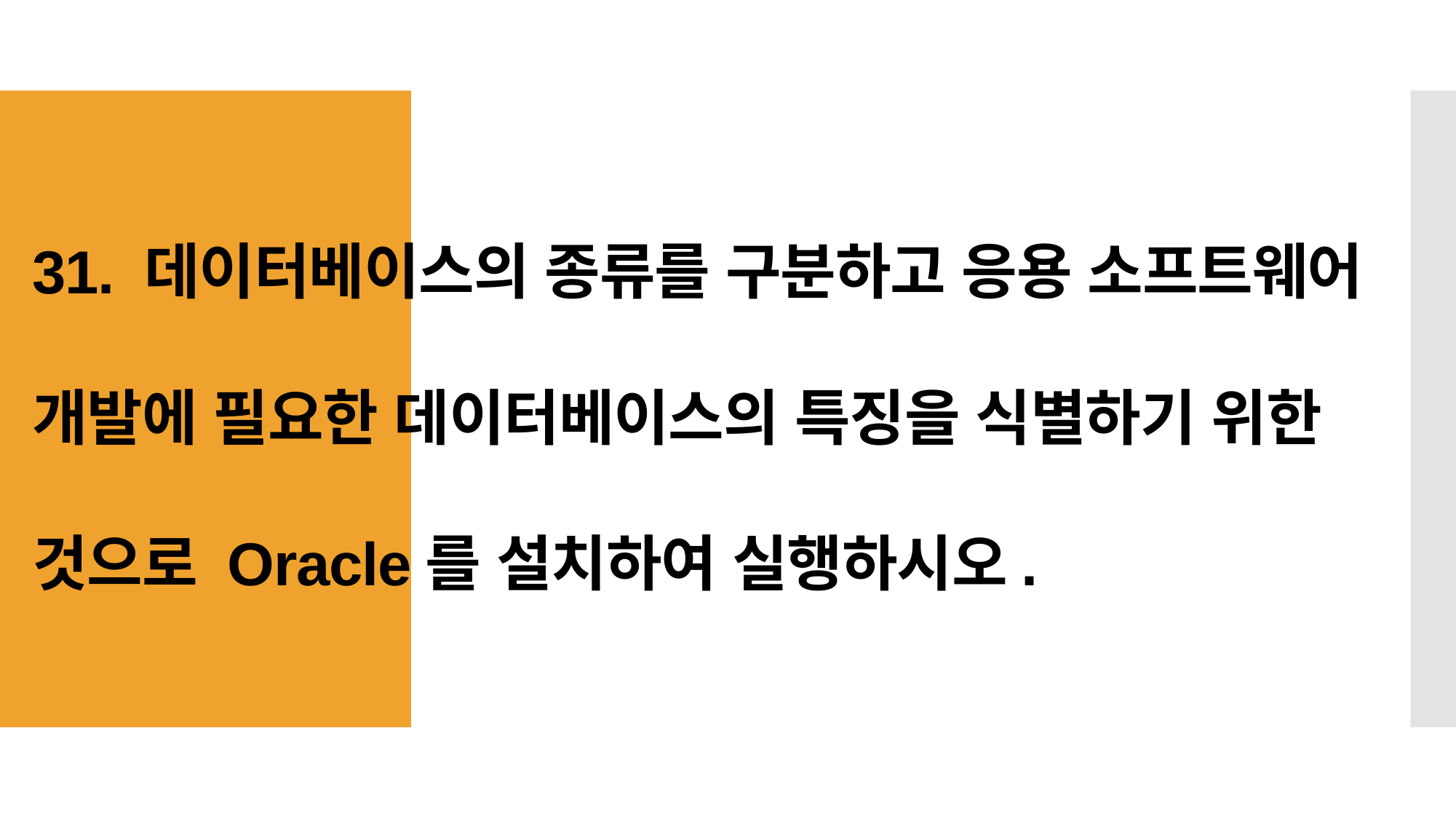

# 31. 데이터베이스의 종류를 구분하고 응용 소프트웨어 개발에 필요한 데이터베이스의 특징을 식별하기 위한 것으로 Oracle를 설치하여 실행하시오.